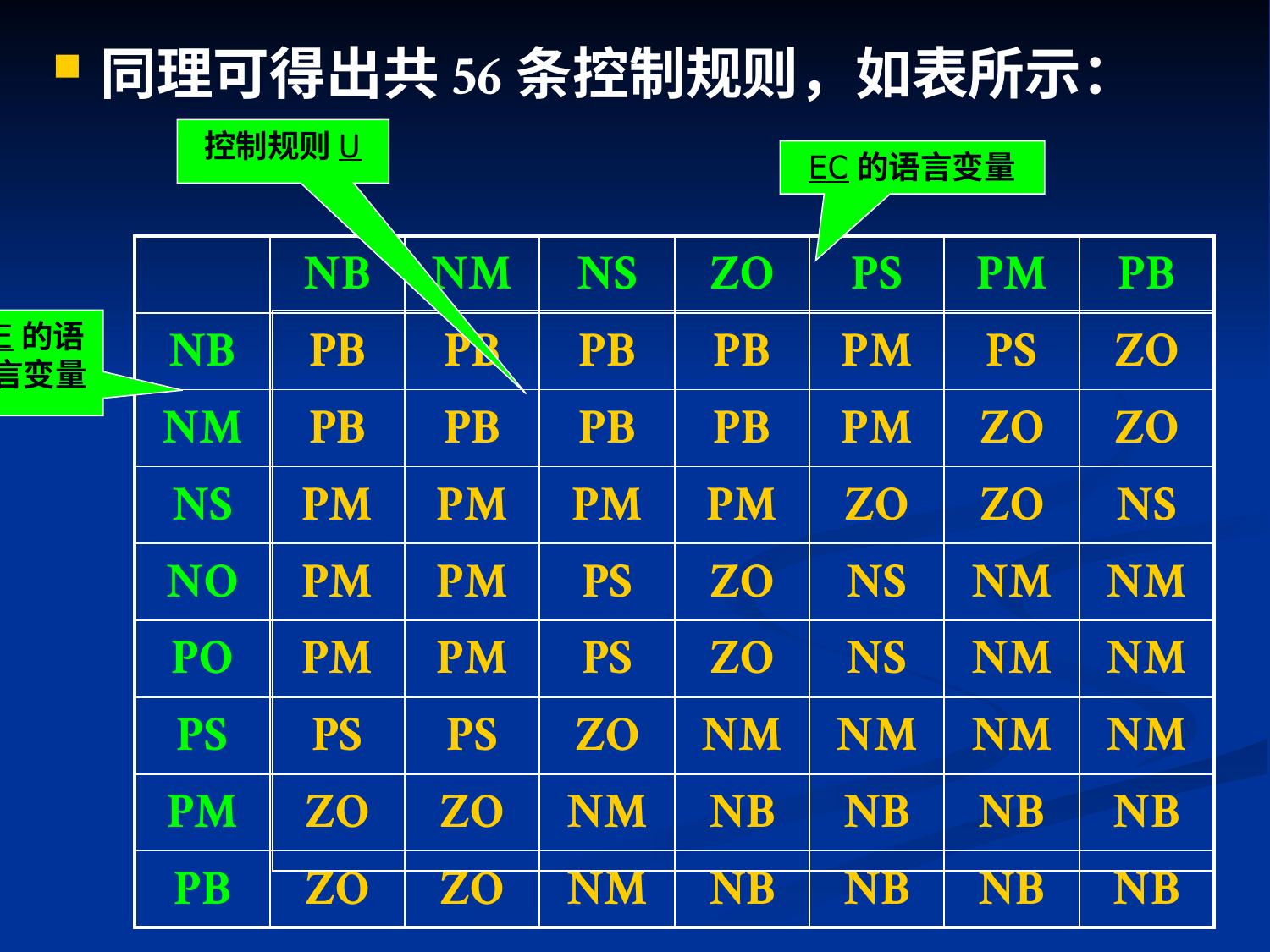

同理可得出共56条控制规则，如表所示：
控制规则U
EC的语言变量
|  | NB | NM | NS | ZO | PS | PM | PB |
| --- | --- | --- | --- | --- | --- | --- | --- |
| NB | PB | PB | PB | PB | PM | PS | ZO |
| NM | PB | PB | PB | PB | PM | ZO | ZO |
| NS | PM | PM | PM | PM | ZO | ZO | NS |
| NO | PM | PM | PS | ZO | NS | NM | NM |
| PO | PM | PM | PS | ZO | NS | NM | NM |
| PS | PS | PS | ZO | NM | NM | NM | NM |
| PM | ZO | ZO | NM | NB | NB | NB | NB |
| PB | ZO | ZO | NM | NB | NB | NB | NB |
E的语言变量